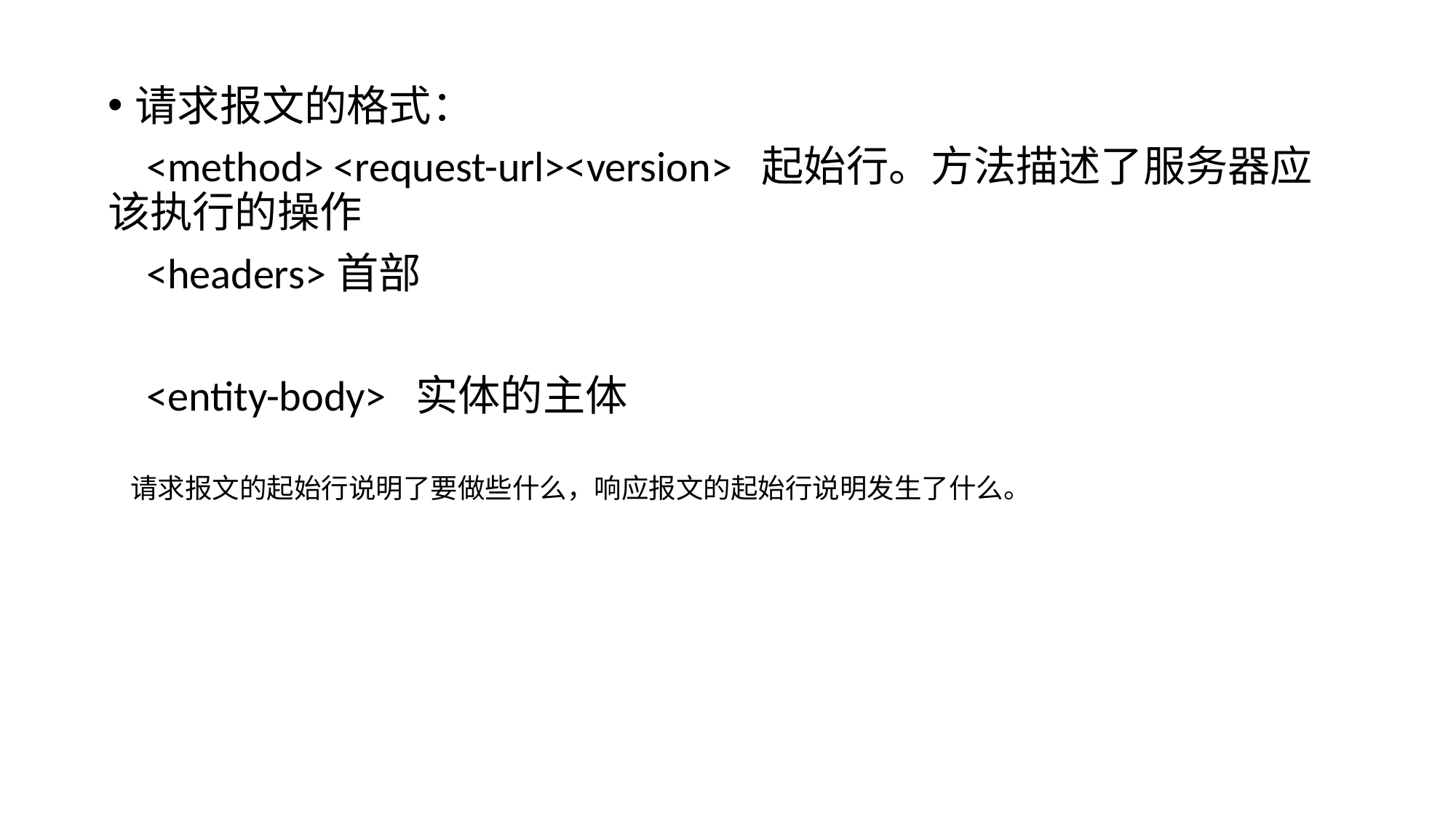

请求报文的格式：
    <method> <request-url><version>  起始行。方法描述了服务器应该执行的操作
    <headers>首部

    <entity-body>  实体的主体
请求报文的起始行说明了要做些什么，响应报文的起始行说明发生了什么。